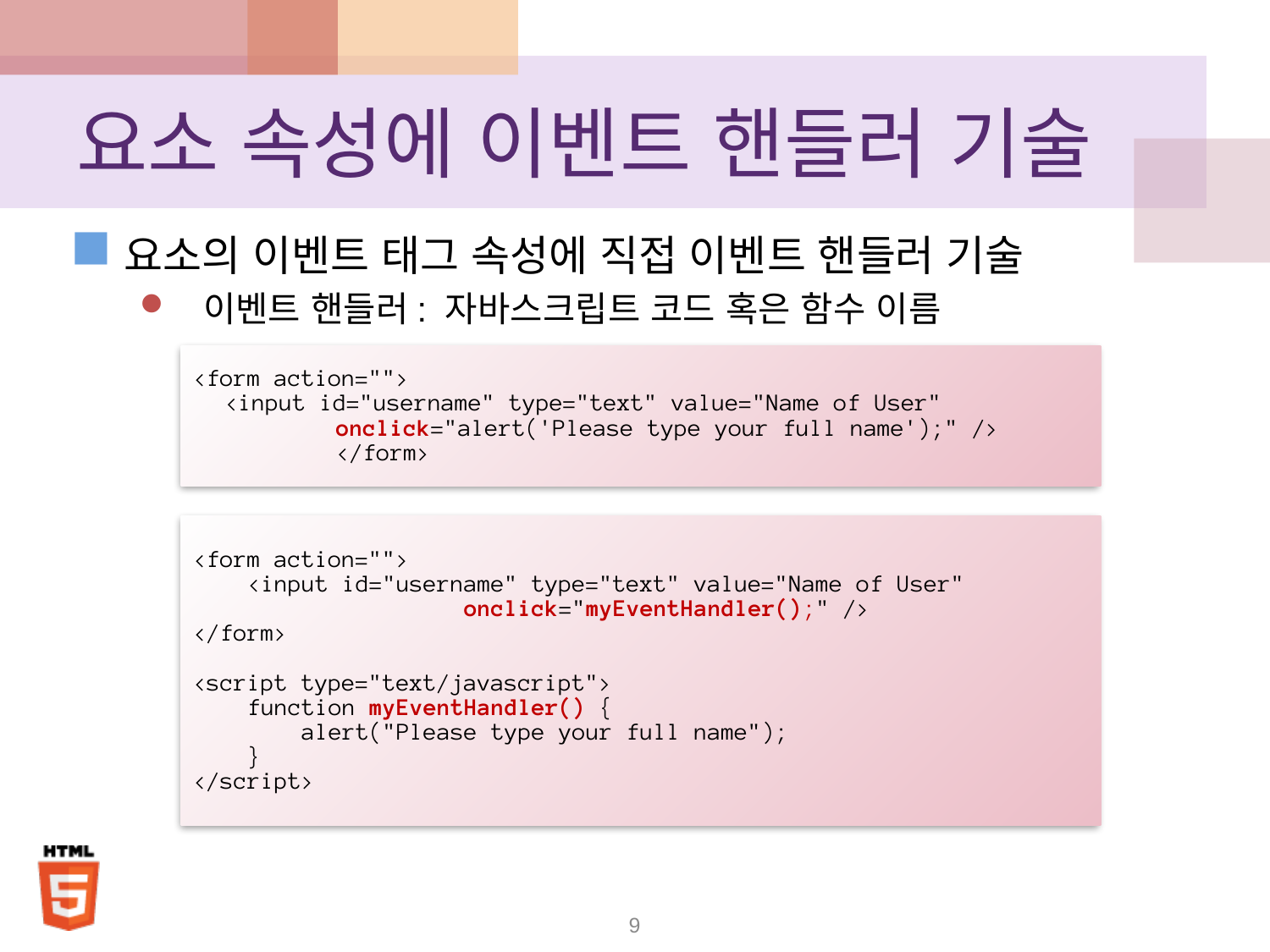

# 요소 속성에 이벤트 핸들러 기술
요소의 이벤트 태그 속성에 직접 이벤트 핸들러 기술
이벤트 핸들러: 자바스크립트 코드 혹은 함수 이름
<form action="">
<input id="username" type="text" value="Name of User"
onclick="alert('Please type your full name');" />
</form>
<form action="">
    <input id="username" type="text" value="Name of User"
                    onclick="myEventHandler();" />
</form>

<script type="text/javascript">
    function myEventHandler() {
        alert("Please type your full name");
    }
</script>
9